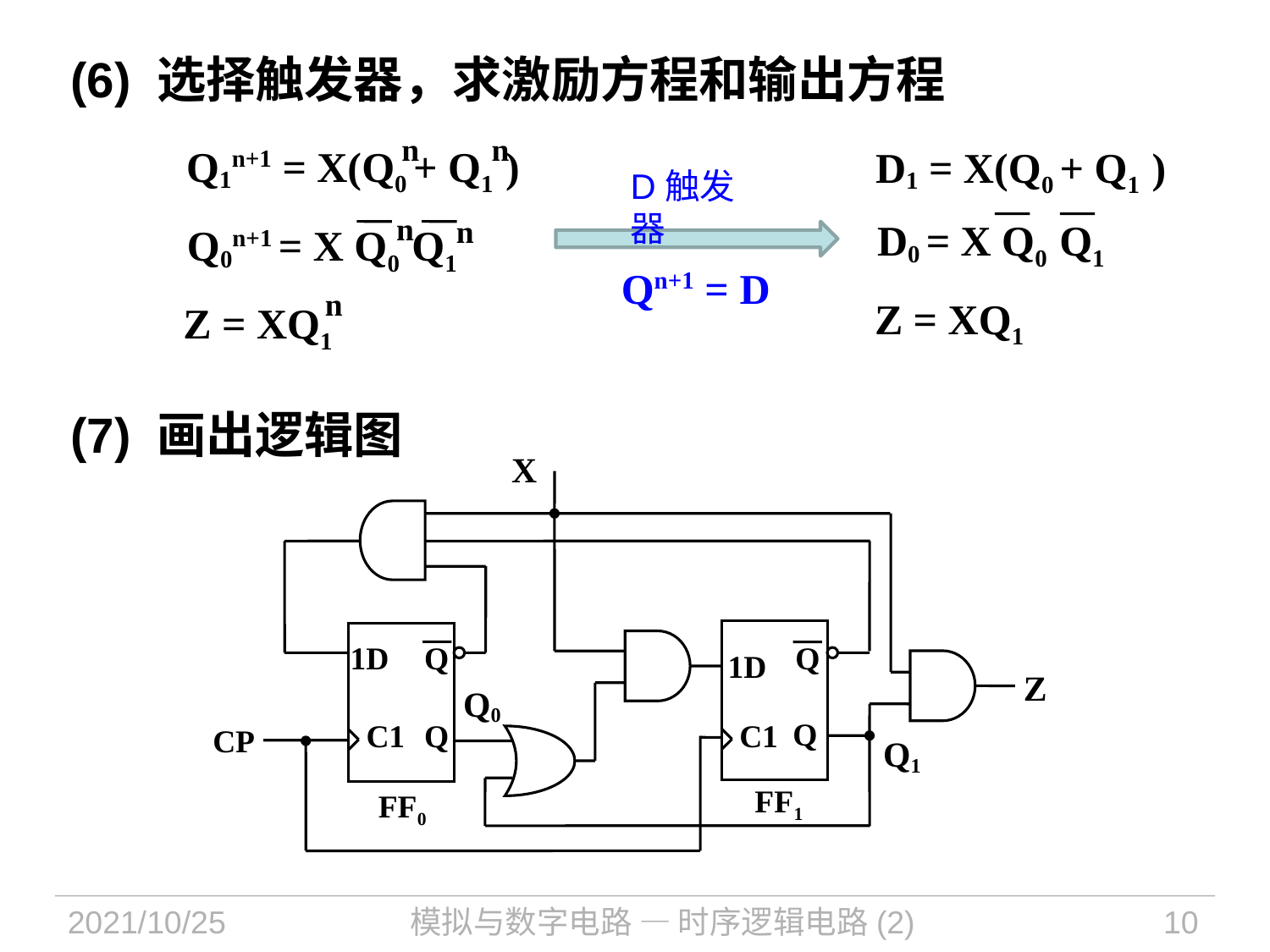

(6) 选择触发器，求激励方程和输出方程

(7) 画出逻辑图
n
n
Q1n+1 = X(Q0 + Q1  )
D1 = X(Q0 + Q1  )
D触发器
n
n
 Q0n+1 = X Q0  Q1

 D0 = X Q0  Q1

Qn+1 = D
n
   Z = XQ1
   Z = XQ1
X

1D
Q
Q
1D

Z

Q0

Q
C1
Q
C1
CP

Q1

FF1

FF0

2021/10/25
模拟与数字电路 — 时序逻辑电路(2)
10